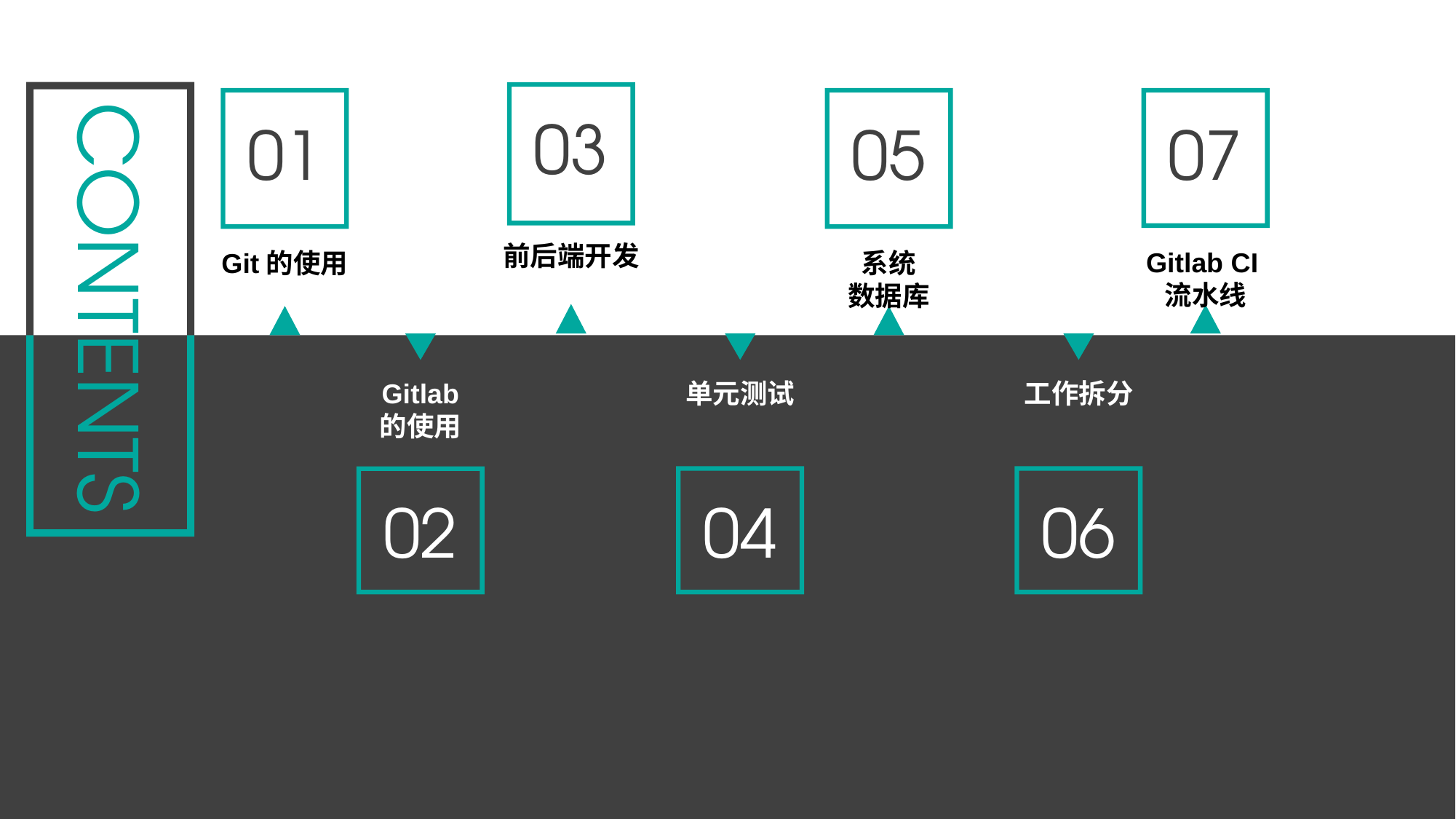

CONTENTS

03

前后端开发

01

Git的使用

05

系统
数据库

07

Gitlab CI流水线

单元测试

04

工作拆分

06

Gitlab
的使用

02